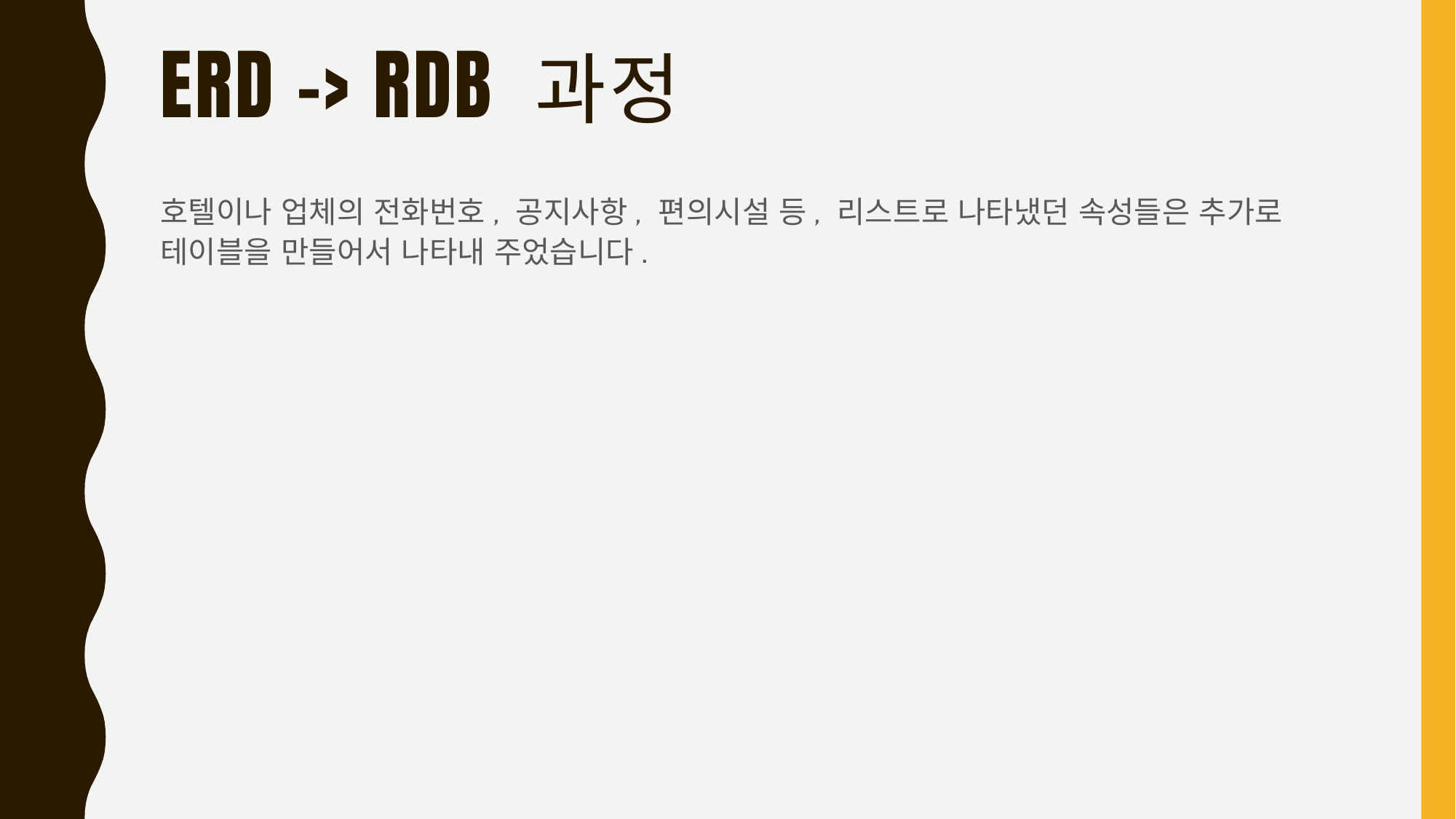

# ERD -> RDB 과정
호텔이나 업체의 전화번호, 공지사항, 편의시설 등, 리스트로 나타냈던 속성들은 추가로 테이블을 만들어서 나타내 주었습니다.